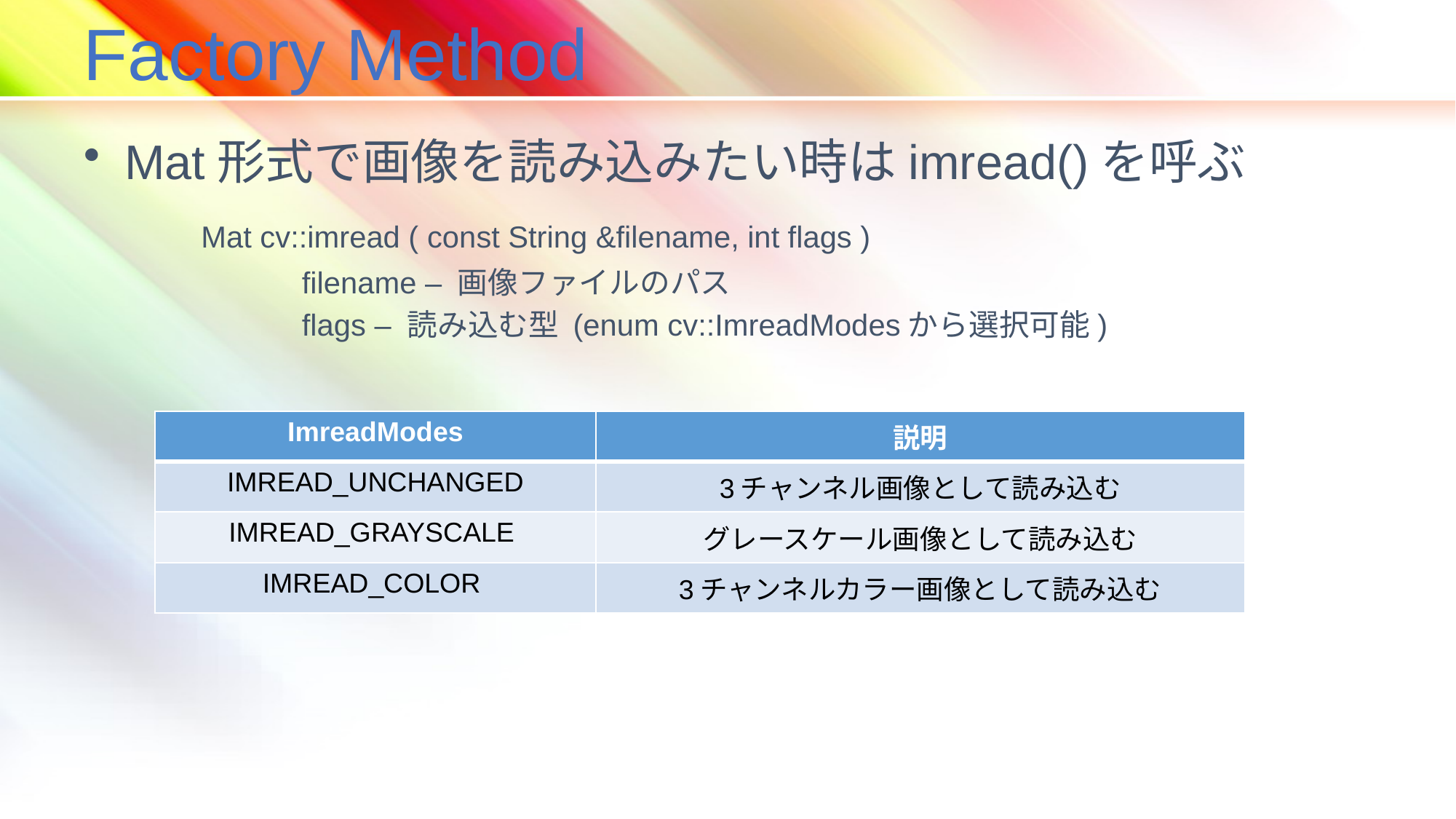

# Factory Method
Mat形式で画像を読み込みたい時はimread()を呼ぶ
	 Mat cv::imread ( const String &filename, int flags )
		filename – 画像ファイルのパス
		flags – 読み込む型 (enum cv::ImreadModesから選択可能)

| ImreadModes | 説明 |
| --- | --- |
| IMREAD\_UNCHANGED | 3チャンネル画像として読み込む |
| IMREAD\_GRAYSCALE | グレースケール画像として読み込む |
| IMREAD\_COLOR | 3チャンネルカラー画像として読み込む |